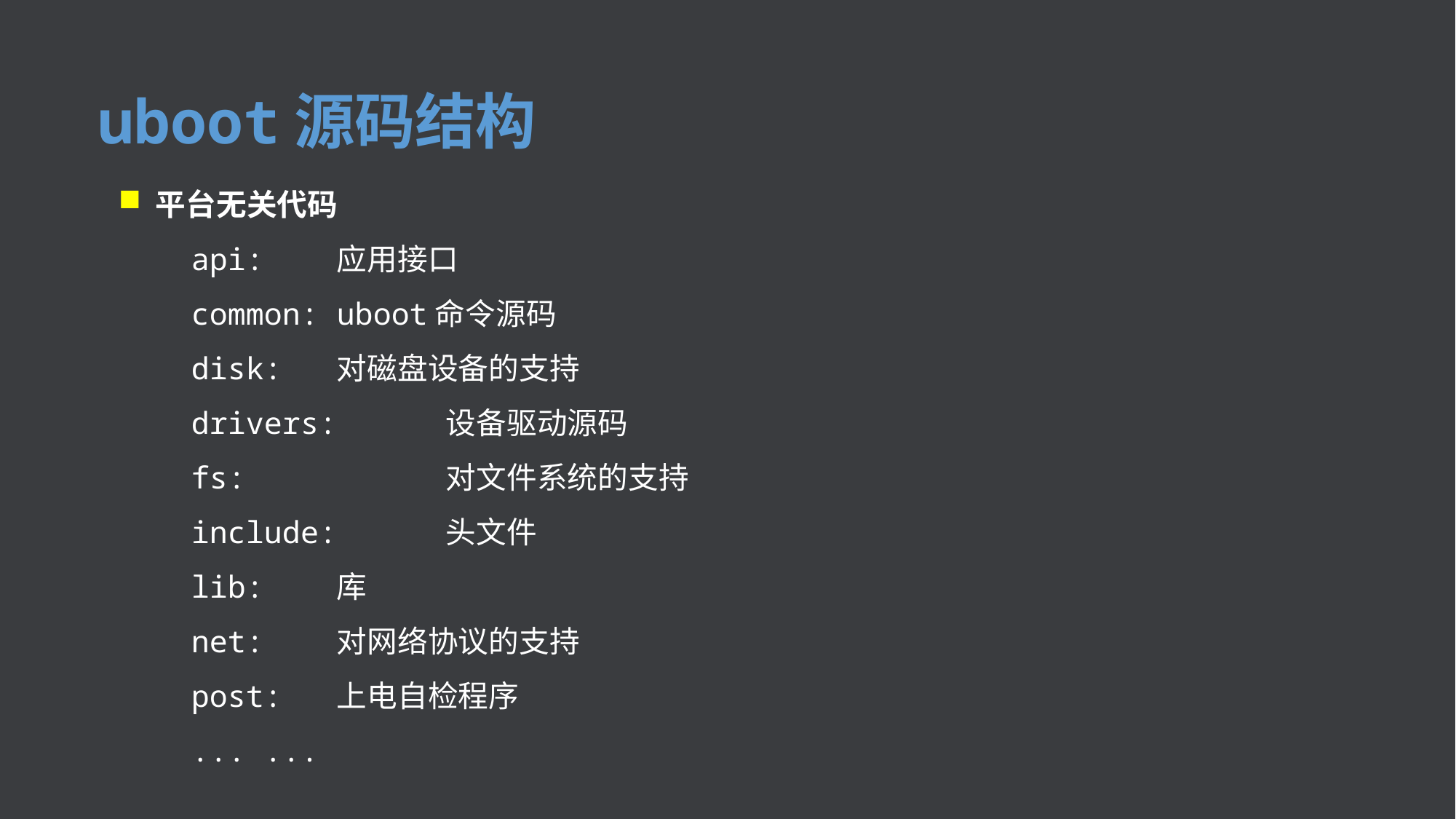

uboot源码结构
 平台无关代码
    api:	应用接口
    common:	uboot命令源码
    disk:	对磁盘设备的支持
    drivers:	设备驱动源码
    fs:		对文件系统的支持
    include:	头文件
    lib:	库
    net:	对网络协议的支持
    post:	上电自检程序
    ... ...